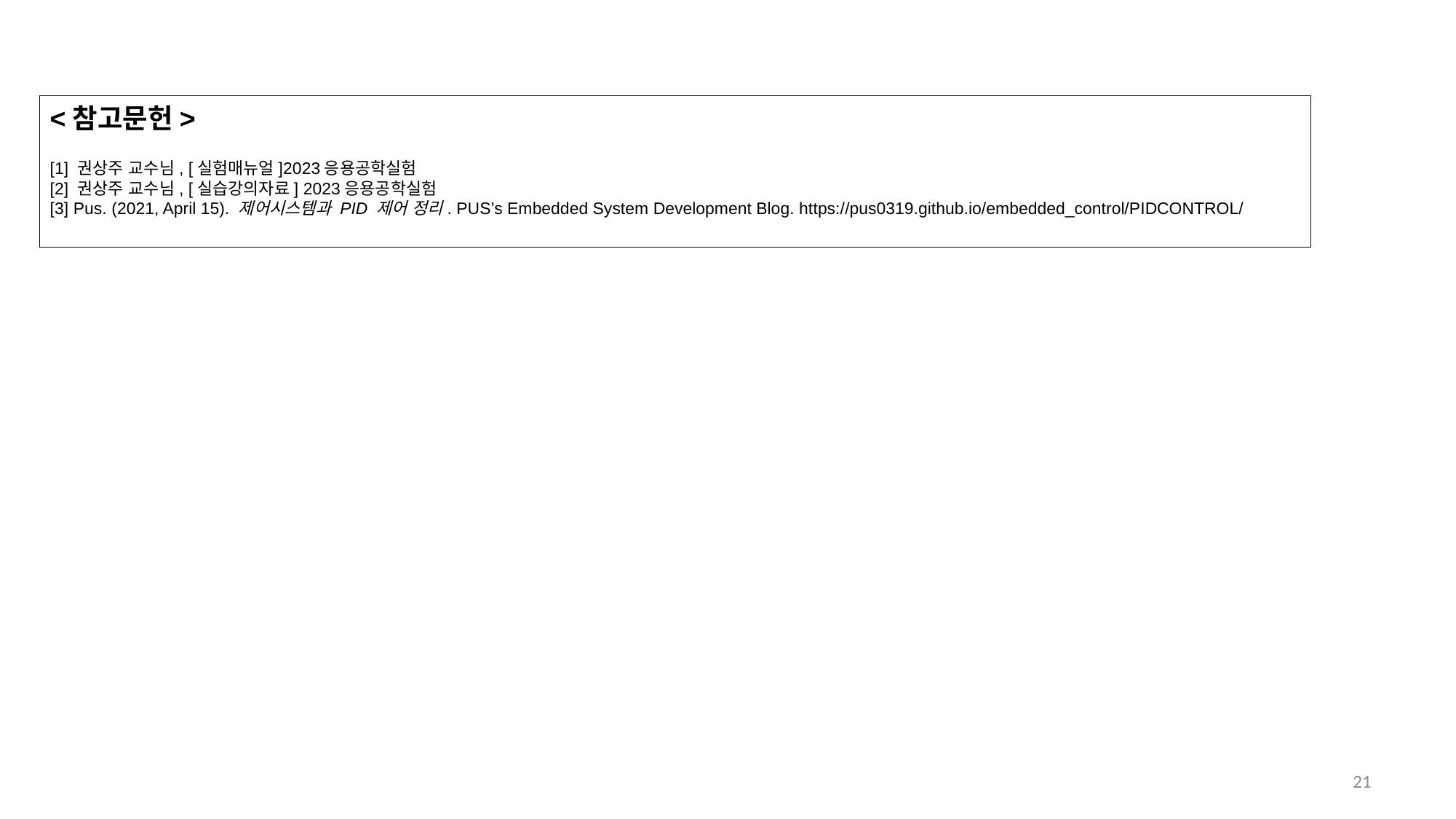

<참고문헌>

[1] 권상주 교수님, [실험매뉴얼]2023응용공학실험
[2] 권상주 교수님, [실습강의자료] 2023응용공학실험
[3] Pus. (2021, April 15). 제어시스템과 PID 제어 정리. PUS’s Embedded System Development Blog. https://pus0319.github.io/embedded_control/PIDCONTROL/

21